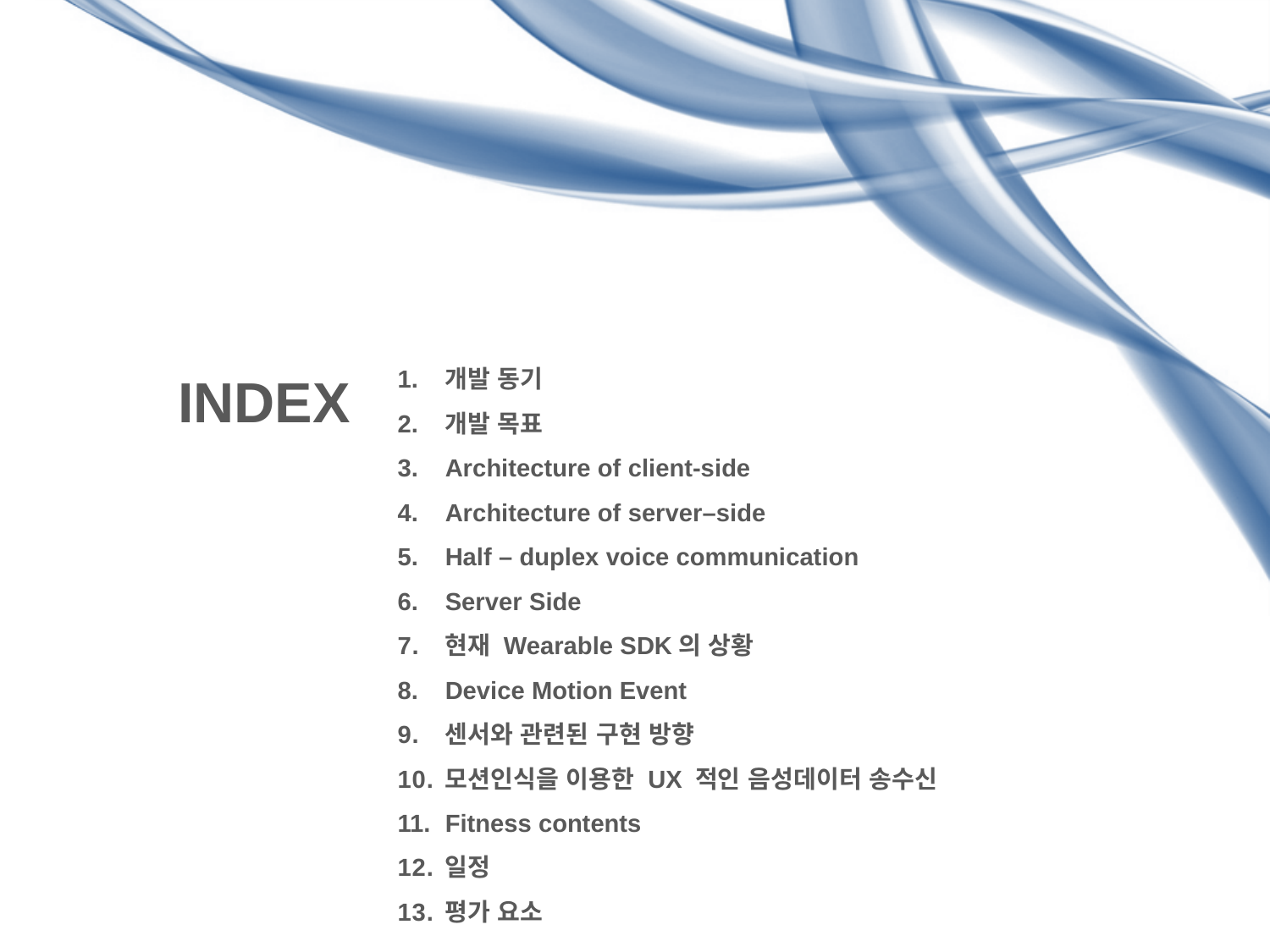

INDEX
1.   개발 동기
2.   개발 목표
Architecture of client-side
Architecture of server–side
Half – duplex voice communication
Server Side
현재 Wearable SDK의 상황
Device Motion Event
센서와 관련된 구현 방향
모션인식을 이용한 UX 적인 음성데이터 송수신
Fitness contents
일정
평가 요소